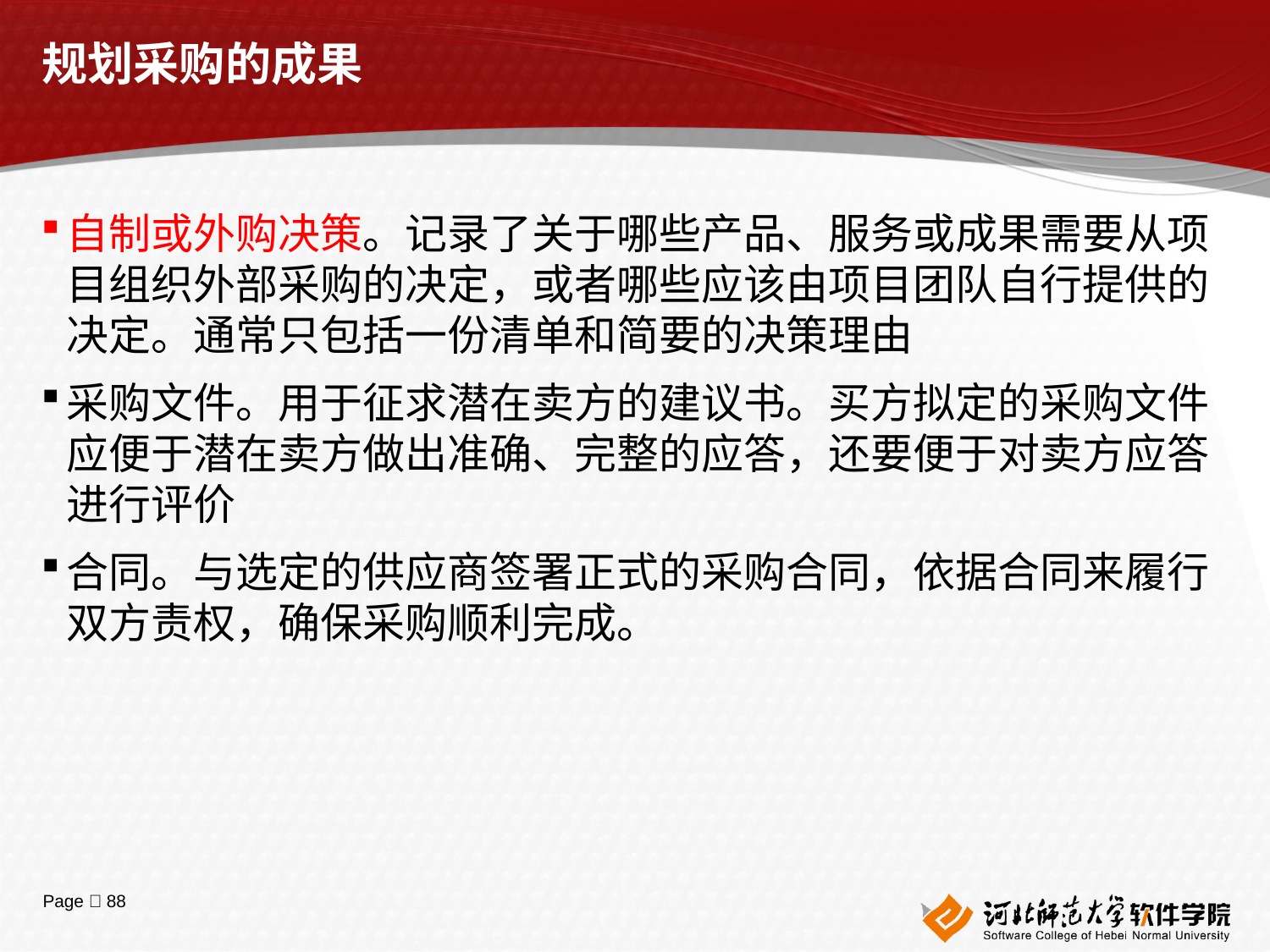

# 规划采购的成果
自制或外购决策。记录了关于哪些产品、服务或成果需要从项目组织外部采购的决定，或者哪些应该由项目团队自行提供的决定。通常只包括一份清单和简要的决策理由
采购文件。用于征求潜在卖方的建议书。买方拟定的采购文件应便于潜在卖方做出准确、完整的应答，还要便于对卖方应答进行评价
合同。与选定的供应商签署正式的采购合同，依据合同来履行双方责权，确保采购顺利完成。